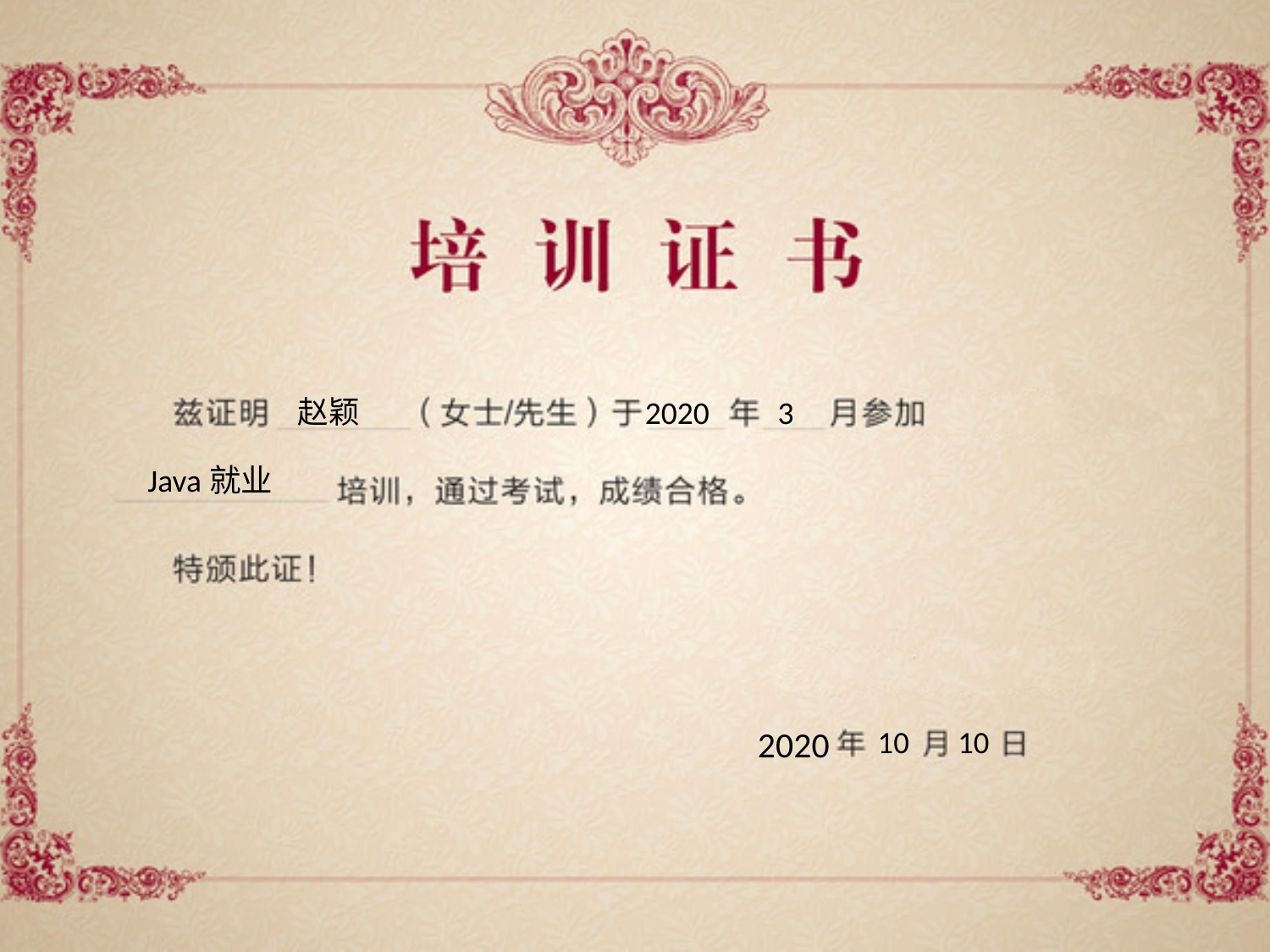

赵颖
2020
3
Java就业
2020
10
10